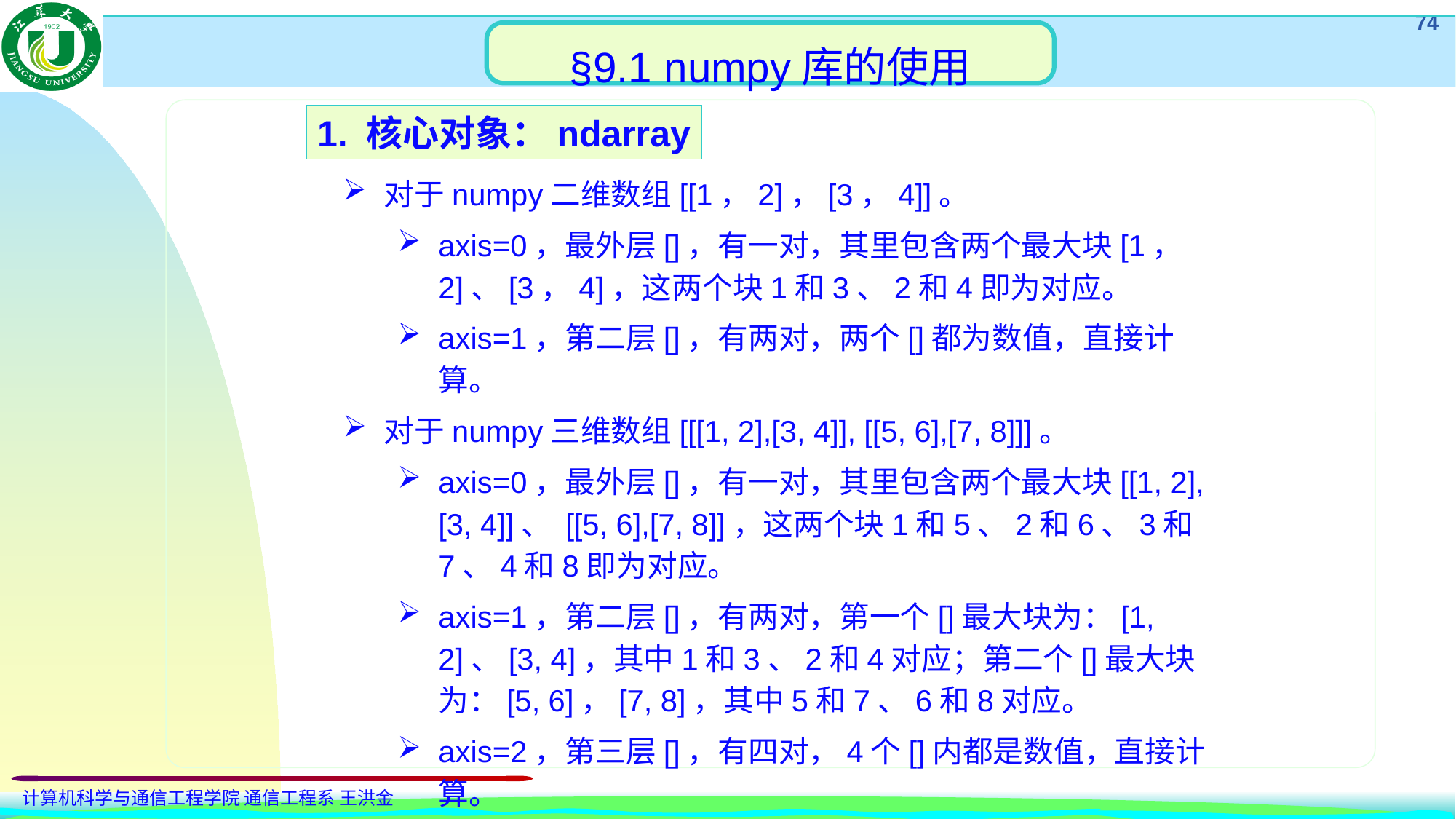

§9.1 numpy库的使用
1. 核心对象：ndarray
对于numpy二维数组[[1，2]，[3，4]]。
axis=0，最外层[]，有一对，其里包含两个最大块[1，2]、[3，4]，这两个块1和3、2和4即为对应。
axis=1，第二层[]，有两对，两个[]都为数值，直接计算。
对于numpy三维数组[[[1, 2],[3, 4]], [[5, 6],[7, 8]]]。
axis=0，最外层[]，有一对，其里包含两个最大块[[1, 2],[3, 4]]、 [[5, 6],[7, 8]]，这两个块1和5、2和6、3和7、4和8即为对应。
axis=1，第二层[]，有两对，第一个[]最大块为：[1, 2]、[3, 4]，其中1和3、2和4对应；第二个[]最大块为：[5, 6]，[7, 8]，其中5和7、6和8对应。
axis=2，第三层[]，有四对，4个[]内都是数值，直接计算。